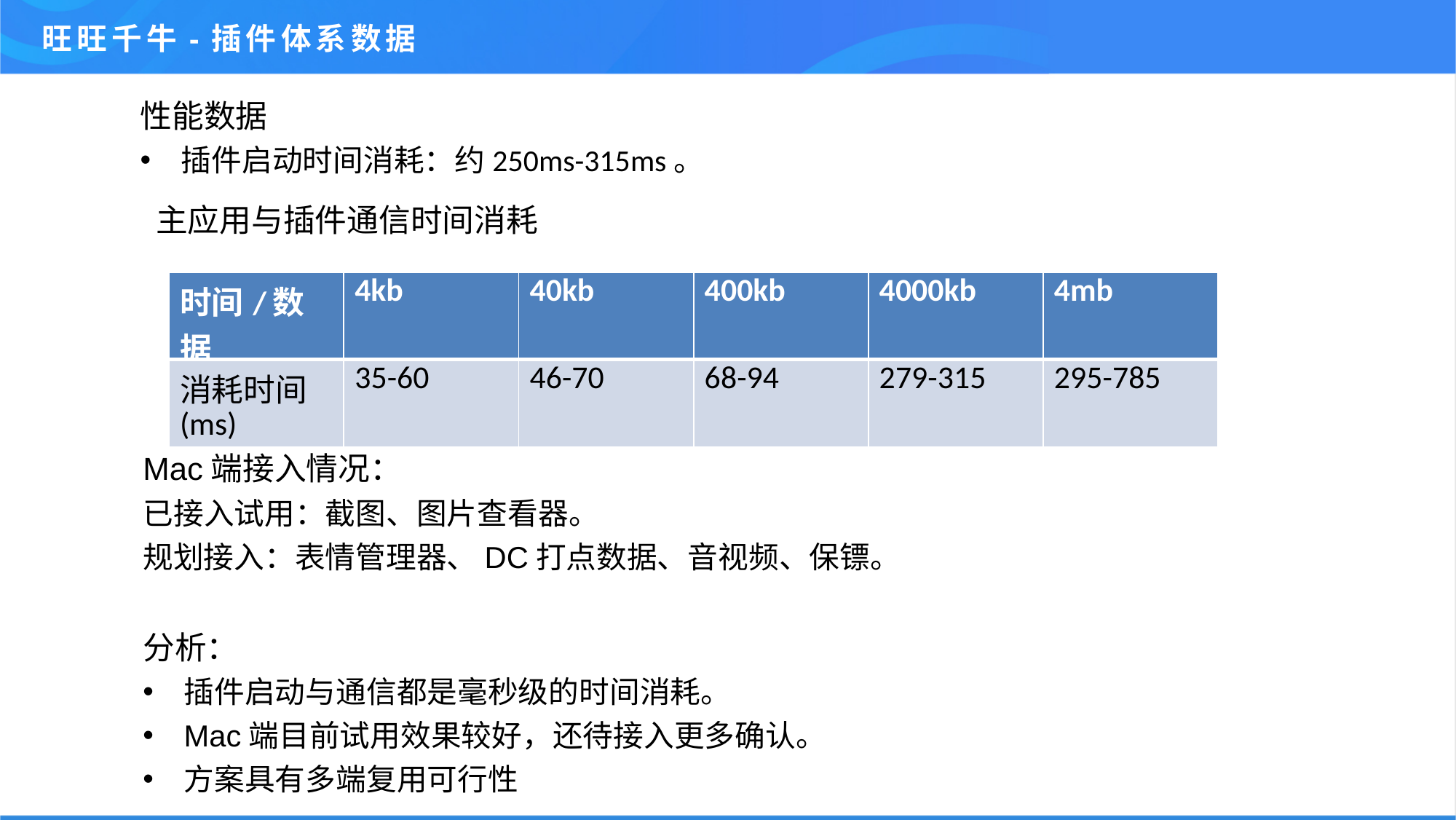

旺旺千牛-插件体系数据
性能数据
插件启动时间消耗：约250ms-315ms。
主应用与插件通信时间消耗
| 时间/数据 | 4kb | 40kb | 400kb | 4000kb | 4mb |
| --- | --- | --- | --- | --- | --- |
| 消耗时间(ms) | 35-60 | 46-70 | 68-94 | 279-315 | 295-785 |
Mac端接入情况：
已接入试用：截图、图片查看器。
规划接入：表情管理器、DC打点数据、音视频、保镖。

分析：
插件启动与通信都是毫秒级的时间消耗。
Mac端目前试用效果较好，还待接入更多确认。
方案具有多端复用可行性